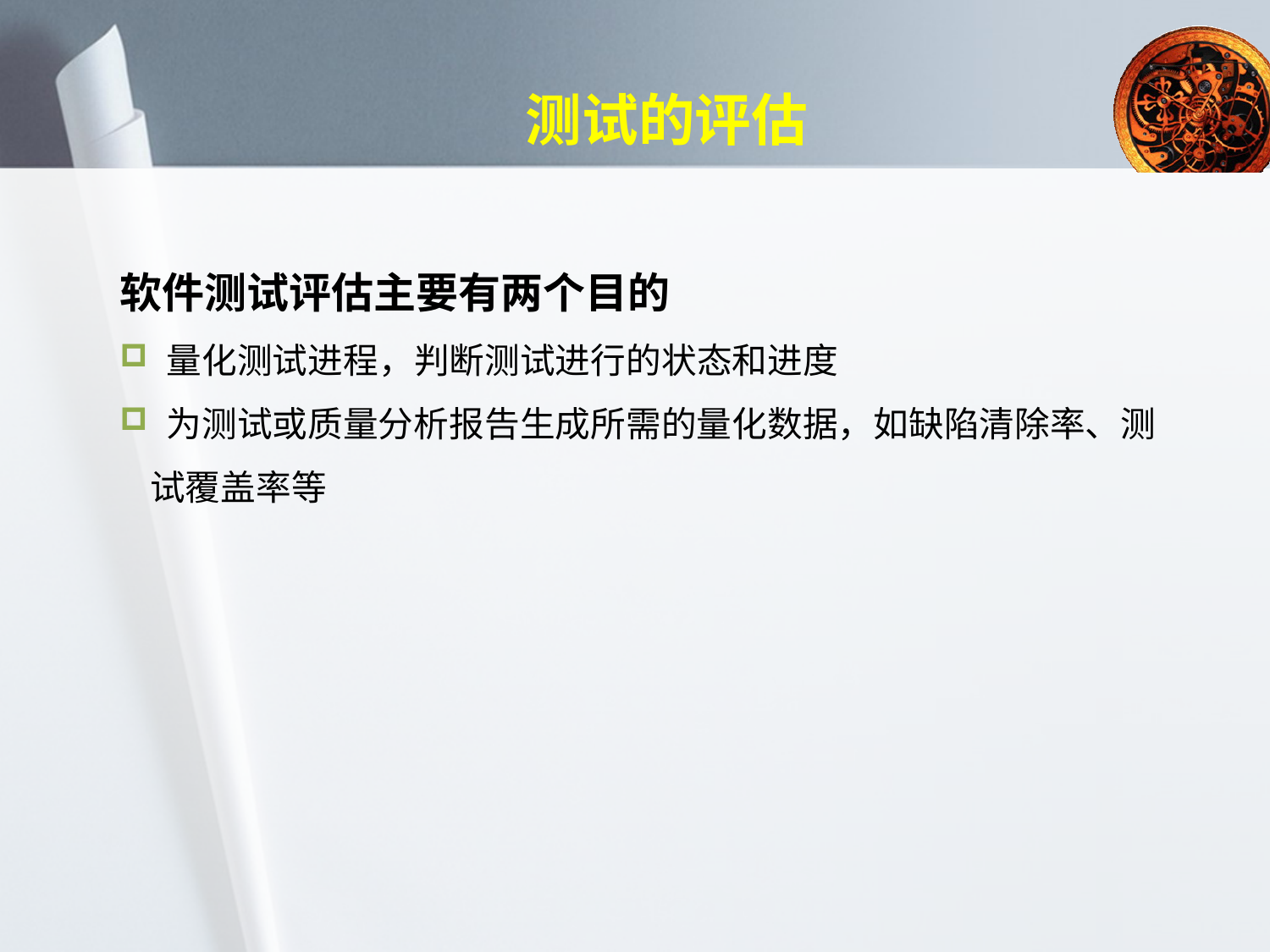

# 测试的评估
软件测试评估主要有两个目的
 量化测试进程，判断测试进行的状态和进度
 为测试或质量分析报告生成所需的量化数据，如缺陷清除率、测试覆盖率等